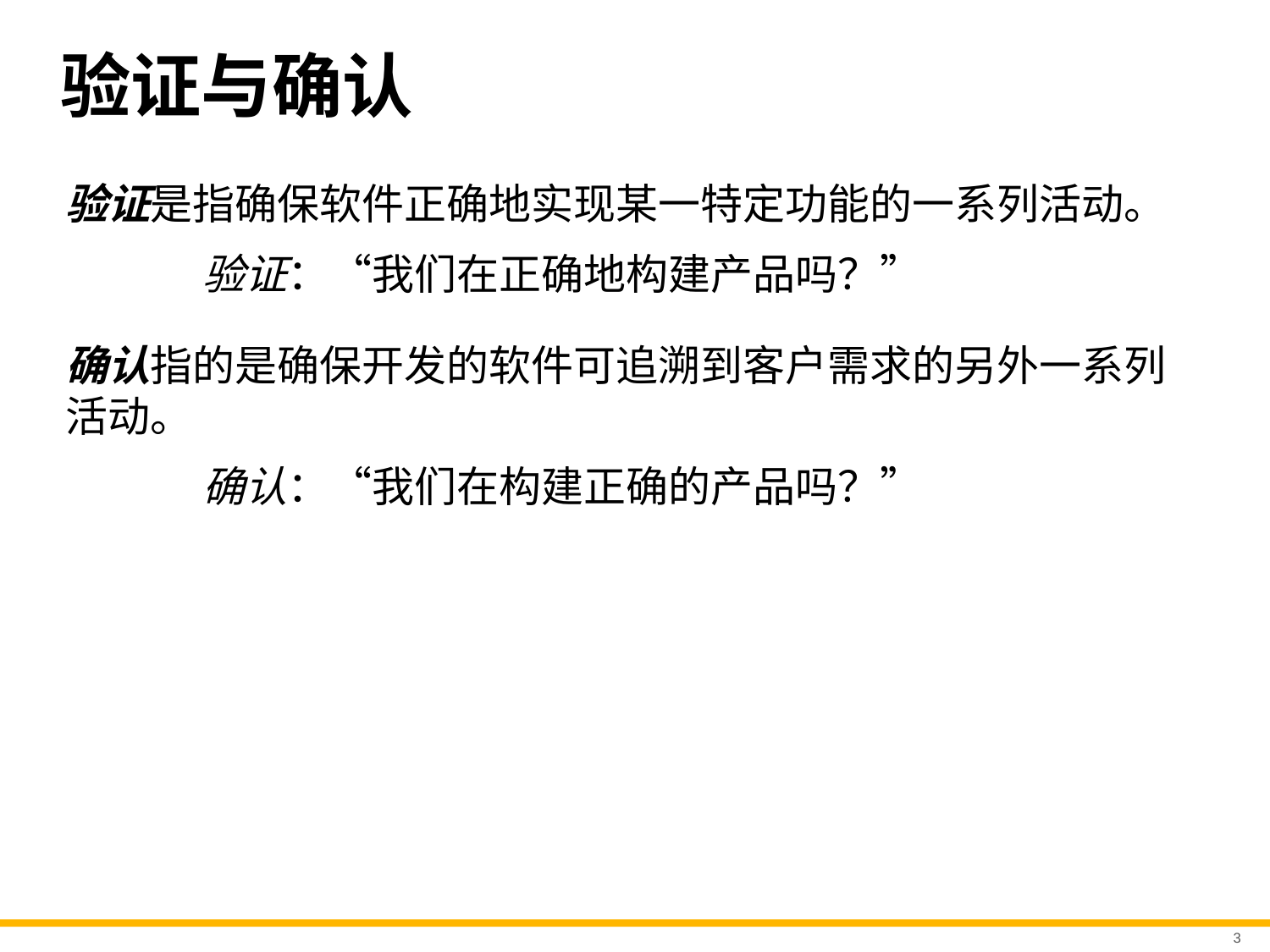

# 验证与确认
验证是指确保软件正确地实现某一特定功能的一系列活动。
验证：“我们在正确地构建产品吗？”
确认指的是确保开发的软件可追溯到客户需求的另外一系列活动。
确认：“我们在构建正确的产品吗？”
3